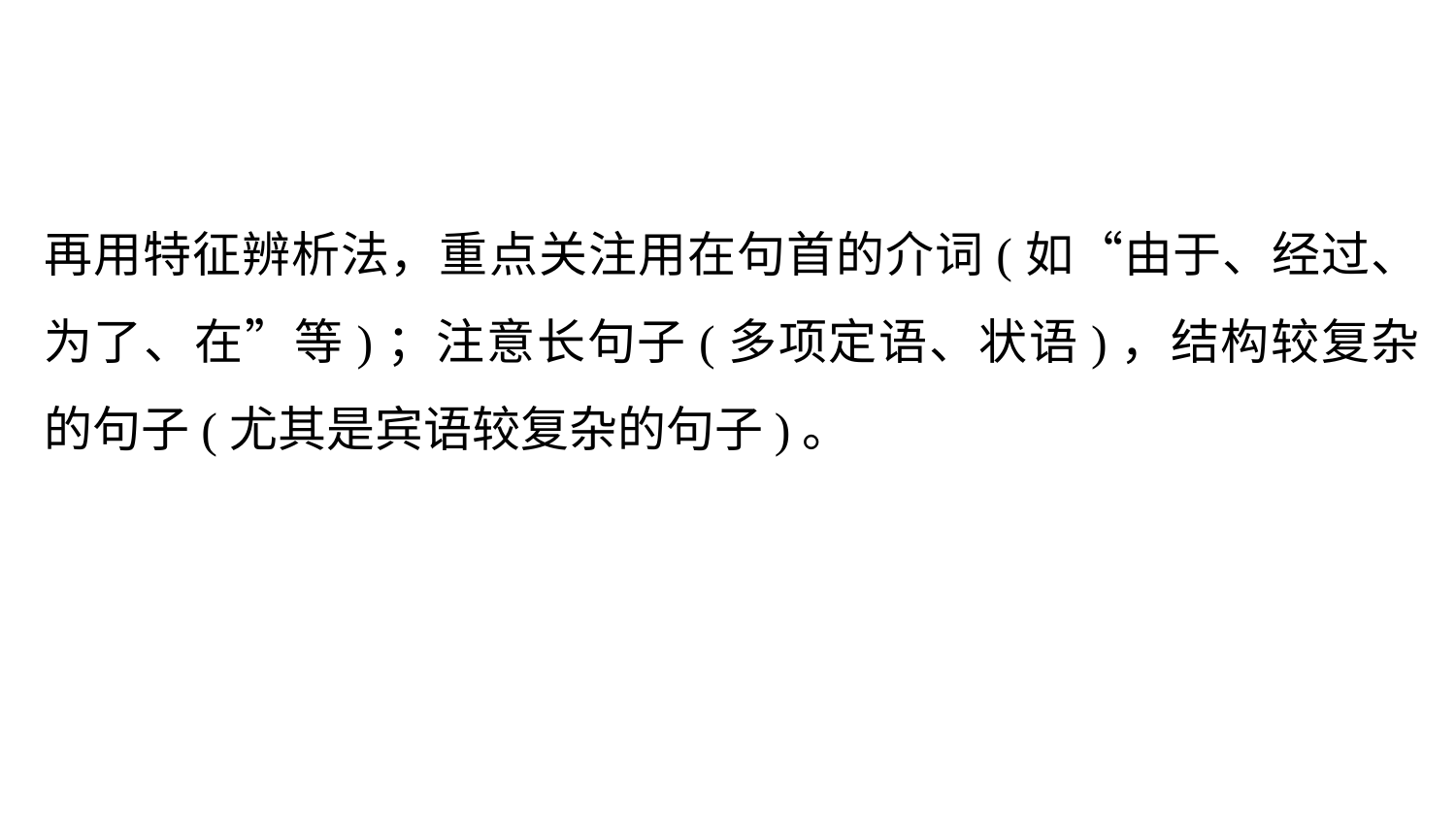

再用特征辨析法，重点关注用在句首的介词(如“由于、经过、为了、在”等)；注意长句子(多项定语、状语)，结构较复杂的句子(尤其是宾语较复杂的句子)。